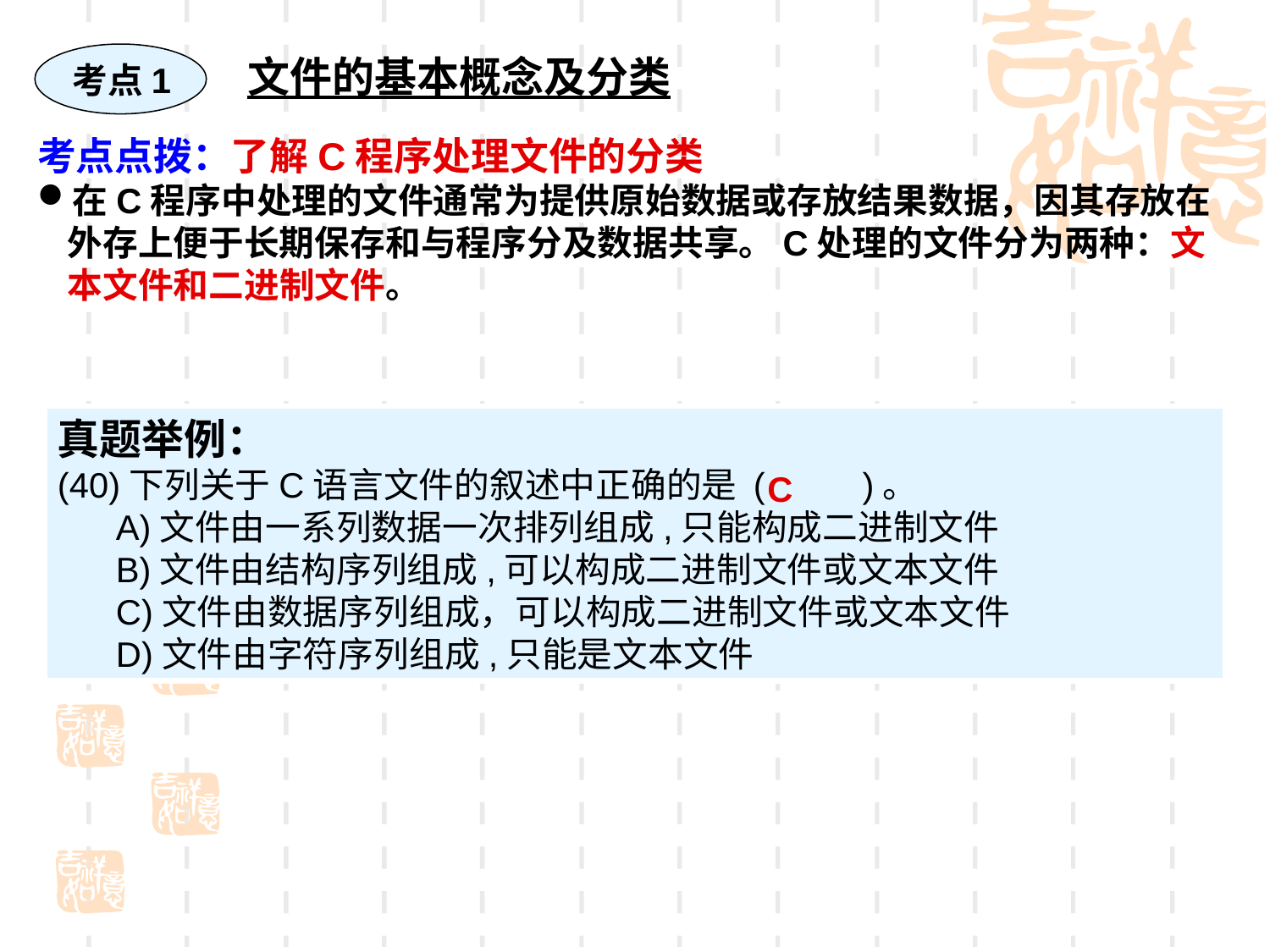

考点1
文件的基本概念及分类
考点点拨：了解C程序处理文件的分类
在C程序中处理的文件通常为提供原始数据或存放结果数据，因其存放在外存上便于长期保存和与程序分及数据共享。C处理的文件分为两种：文本文件和二进制文件。
真题举例：
(40)下列关于C语言文件的叙述中正确的是 (          )。
      A)文件由一系列数据一次排列组成,只能构成二进制文件
      B)文件由结构序列组成,可以构成二进制文件或文本文件
      C)文件由数据序列组成，可以构成二进制文件或文本文件
      D)文件由字符序列组成,只能是文本文件
C